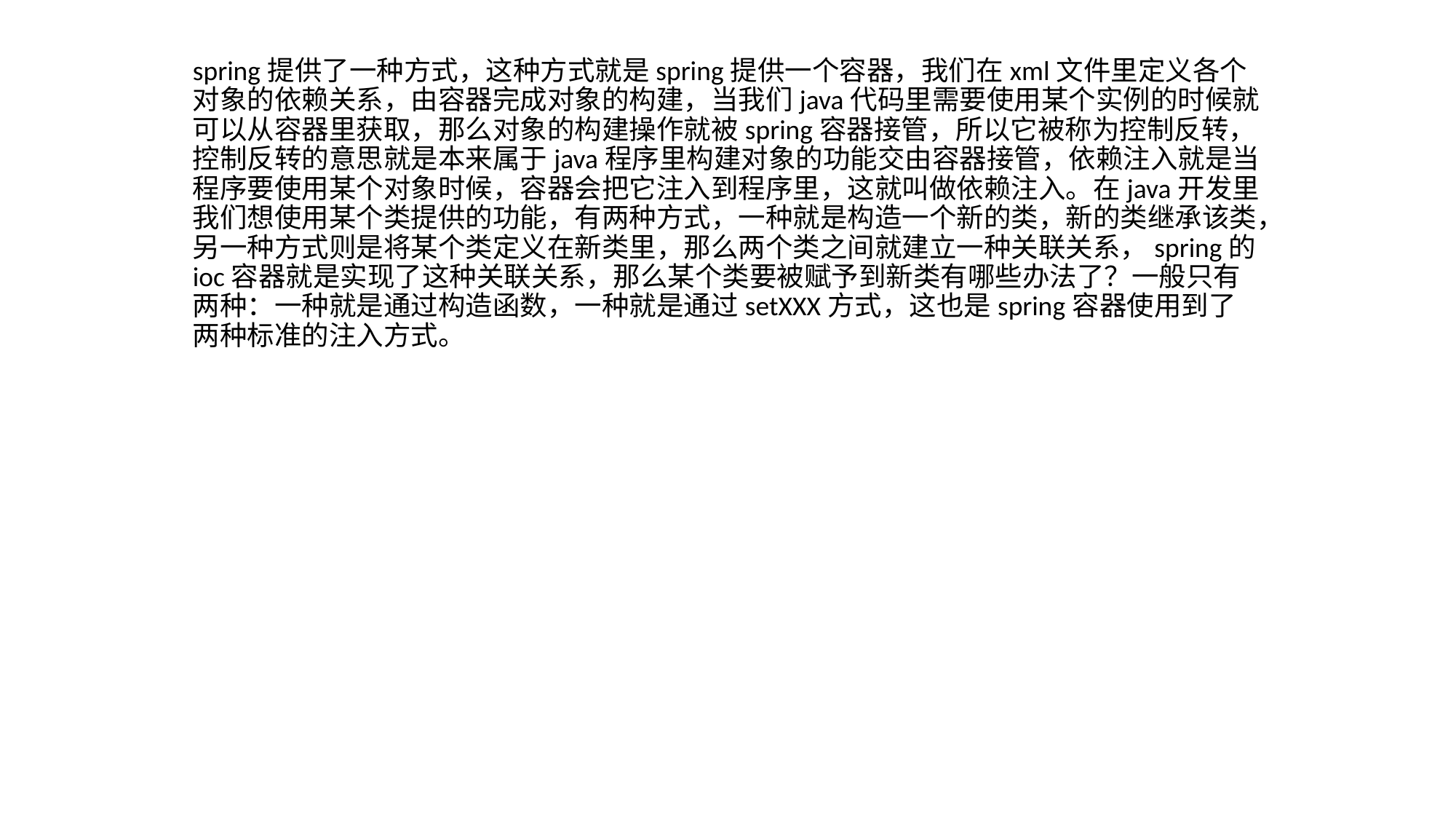

spring提供了一种方式，这种方式就是spring提供一个容器，我们在xml文件里定义各个对象的依赖关系，由容器完成对象的构建，当我们java代码里需要使用某个实例的时候就可以从容器里获取，那么对象的构建操作就被spring容器接管，所以它被称为控制反转，控制反转的意思就是本来属于java程序里构建对象的功能交由容器接管，依赖注入就是当程序要使用某个对象时候，容器会把它注入到程序里，这就叫做依赖注入。在java开发里我们想使用某个类提供的功能，有两种方式，一种就是构造一个新的类，新的类继承该类，另一种方式则是将某个类定义在新类里，那么两个类之间就建立一种关联关系，spring的ioc容器就是实现了这种关联关系，那么某个类要被赋予到新类有哪些办法了？一般只有两种：一种就是通过构造函数，一种就是通过setXXX方式，这也是spring容器使用到了两种标准的注入方式。